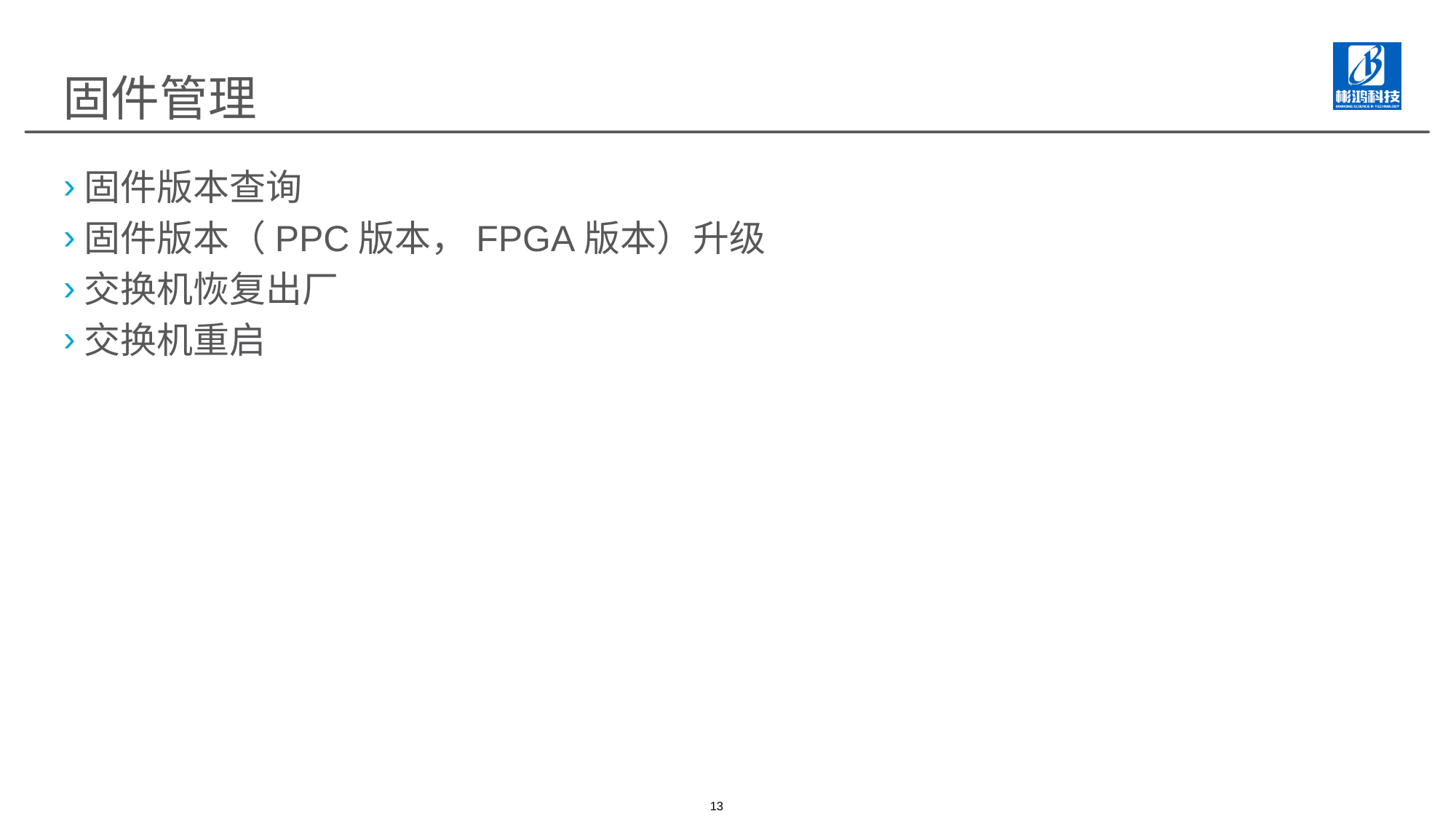

# 固件管理
固件版本查询
固件版本（PPC版本，FPGA版本）升级
交换机恢复出厂
交换机重启